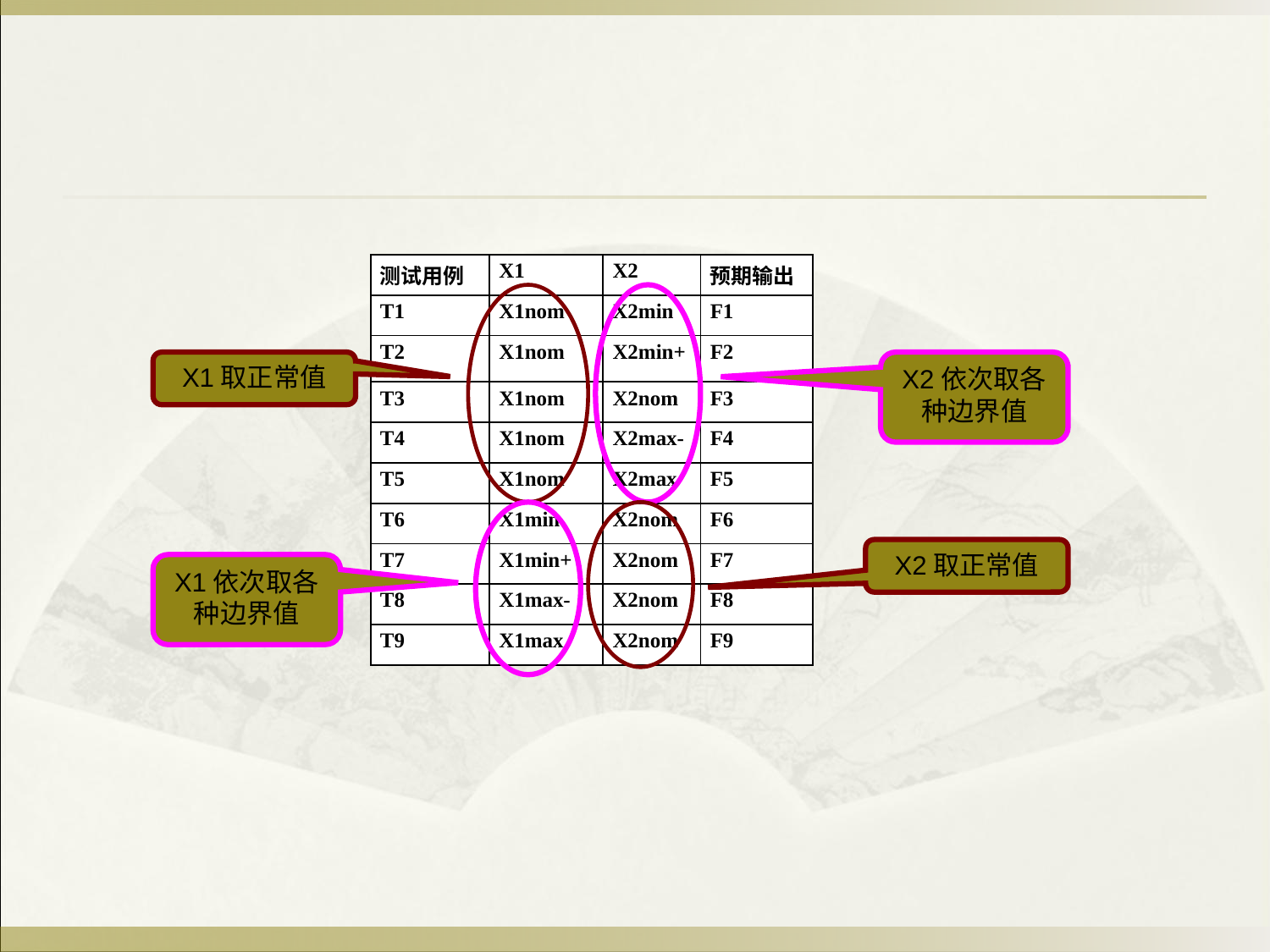

14
| 测试用例 | X1 | X2 | 预期输出 |
| --- | --- | --- | --- |
| T1 | X1nom | X2min | F1 |
| T2 | X1nom | X2min+ | F2 |
| T3 | X1nom | X2nom | F3 |
| T4 | X1nom | X2max- | F4 |
| T5 | X1nom | X2max | F5 |
| T6 | X1min | X2nom | F6 |
| T7 | X1min+ | X2nom | F7 |
| T8 | X1max- | X2nom | F8 |
| T9 | X1max | X2nom | F9 |

X1取正常值

X2依次取各种边界值

X1依次取各种边界值

X2取正常值